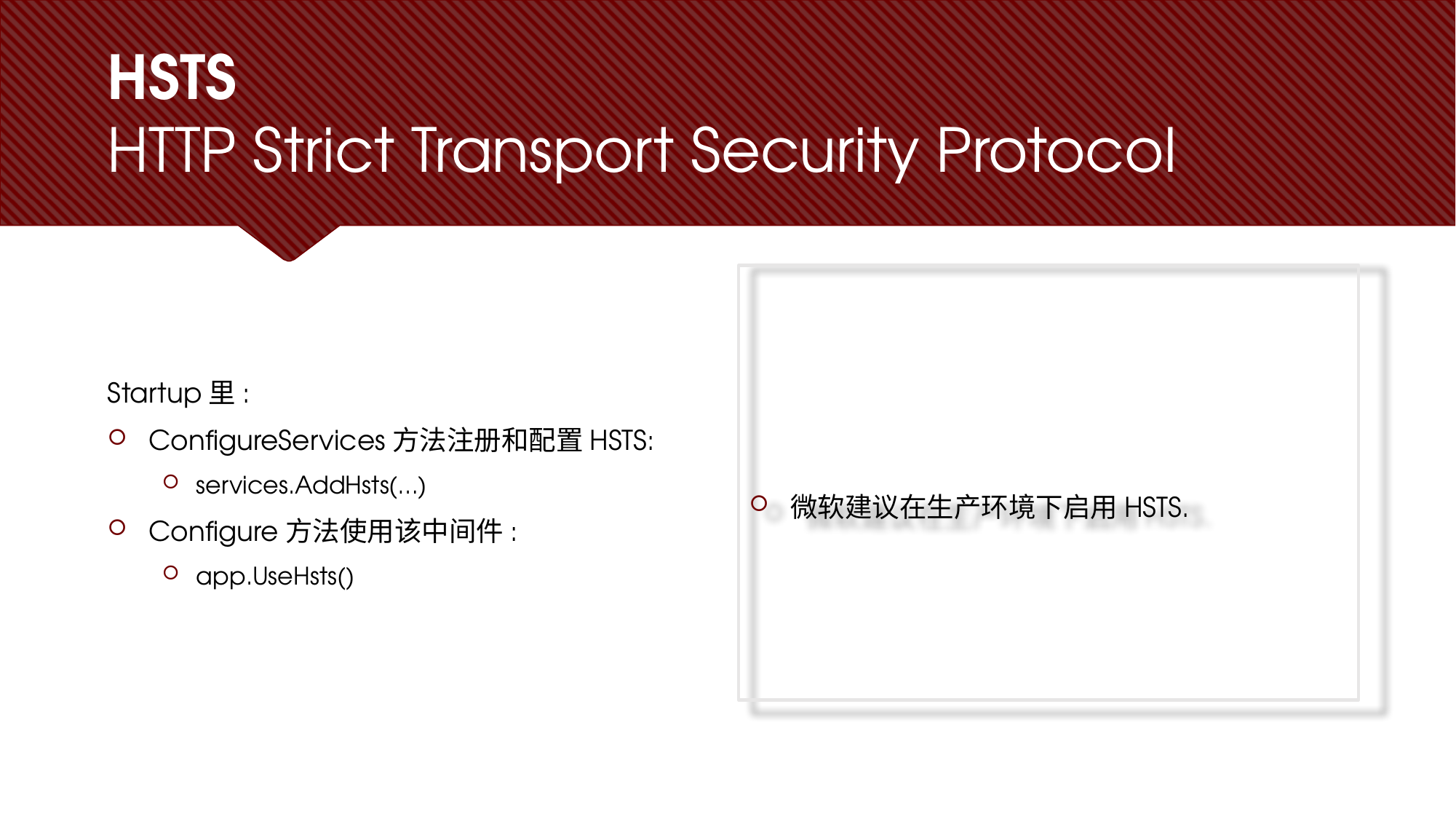

# HSTS HTTP Strict Transport Security Protocol

微软建议在生产环境下启用HSTS.
Startup里:
ConfigureServices方法注册和配置HSTS:
services.AddHsts(…)
Configure方法使用该中间件:
app.UseHsts()